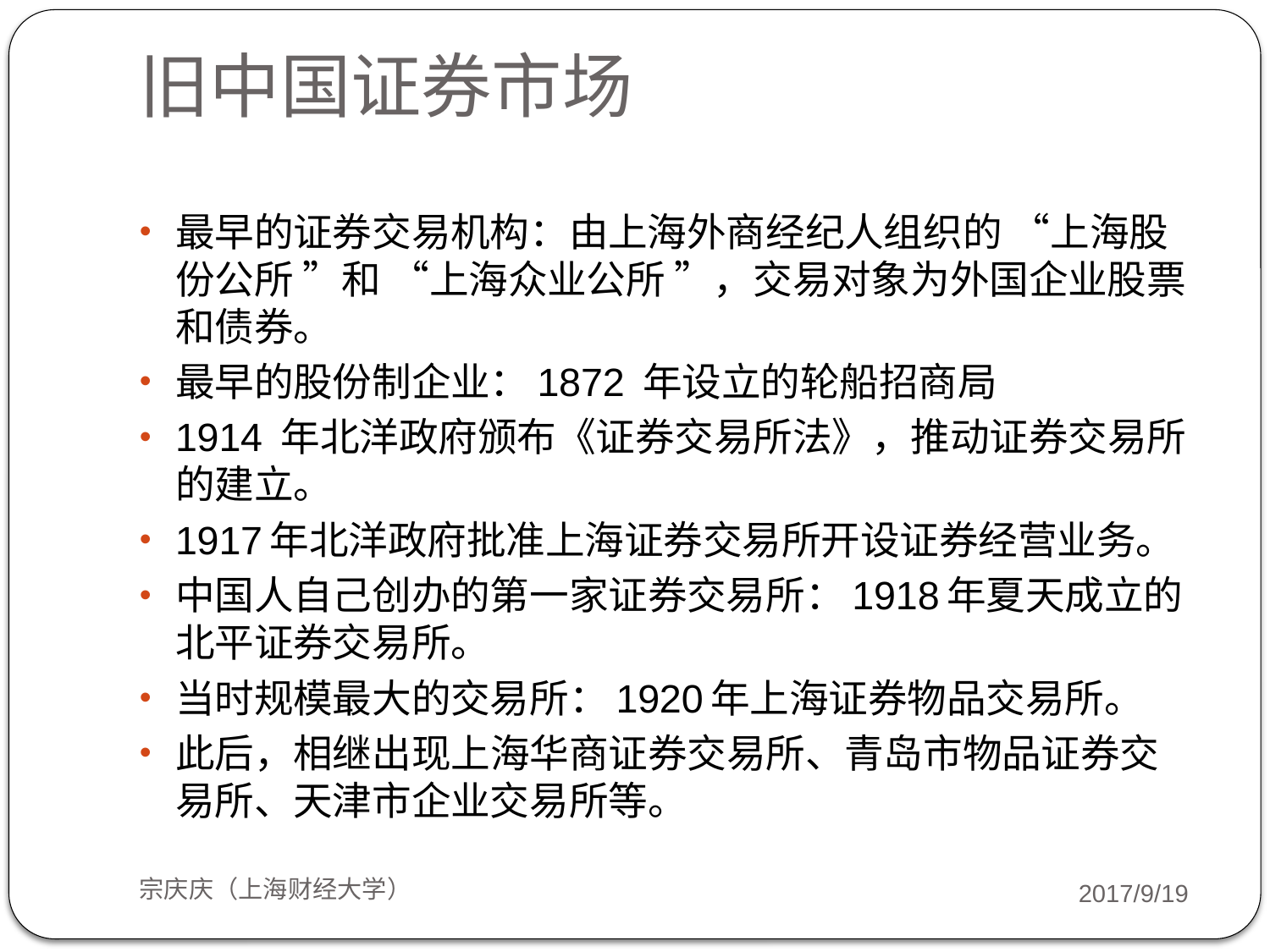

# 旧中国证券市场
最早的证券交易机构：由上海外商经纪人组织的 “上海股份公所 ”和 “上海众业公所 ”，交易对象为外国企业股票和债券。
最早的股份制企业：1872 年设立的轮船招商局
1914 年北洋政府颁布《证券交易所法》，推动证券交易所的建立。
1917年北洋政府批准上海证券交易所开设证券经营业务。
中国人自己创办的第一家证券交易所：1918年夏天成立的北平证券交易所。
当时规模最大的交易所：1920年上海证券物品交易所。
此后，相继出现上海华商证券交易所、青岛市物品证券交易所、天津市企业交易所等。
宗庆庆（上海财经大学）
2017/9/19